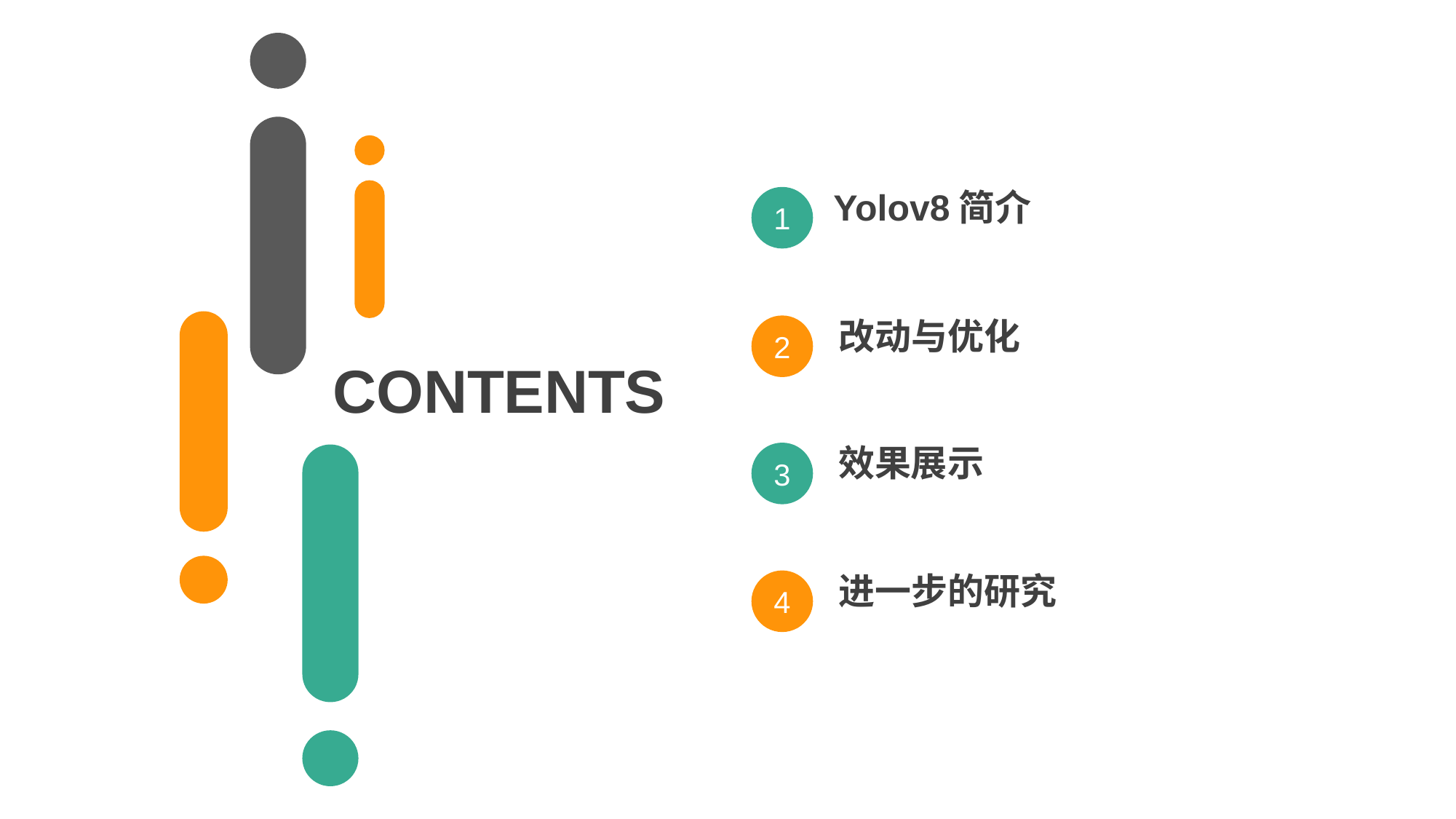

Yolov8简介
1
改动与优化

2
CONTENTS
效果展示
3

进一步的研究
4